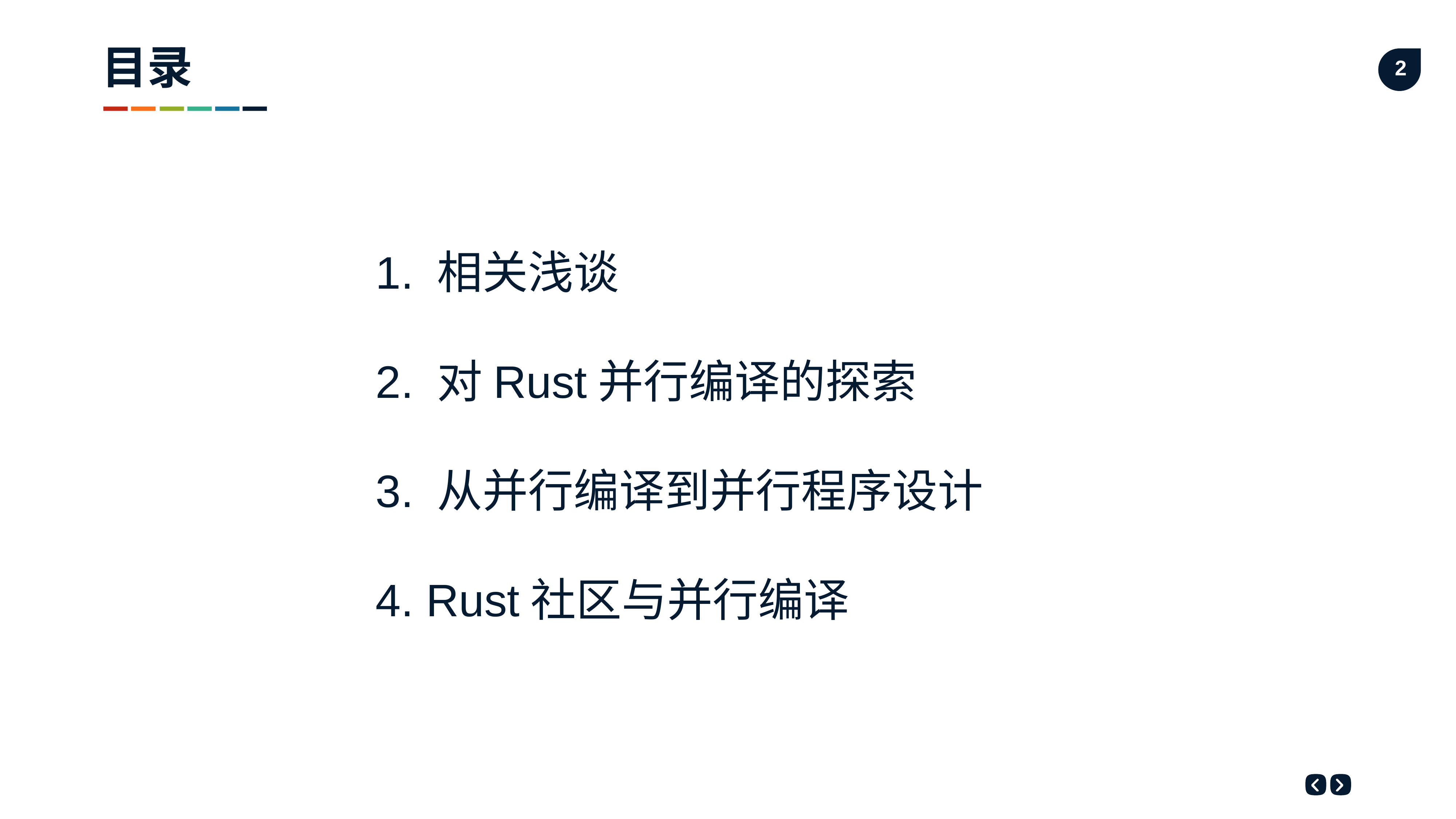

目录

1. 相关浅谈
2. 对Rust并行编译的探索
3. 从并行编译到并行程序设计
4. Rust社区与并行编译